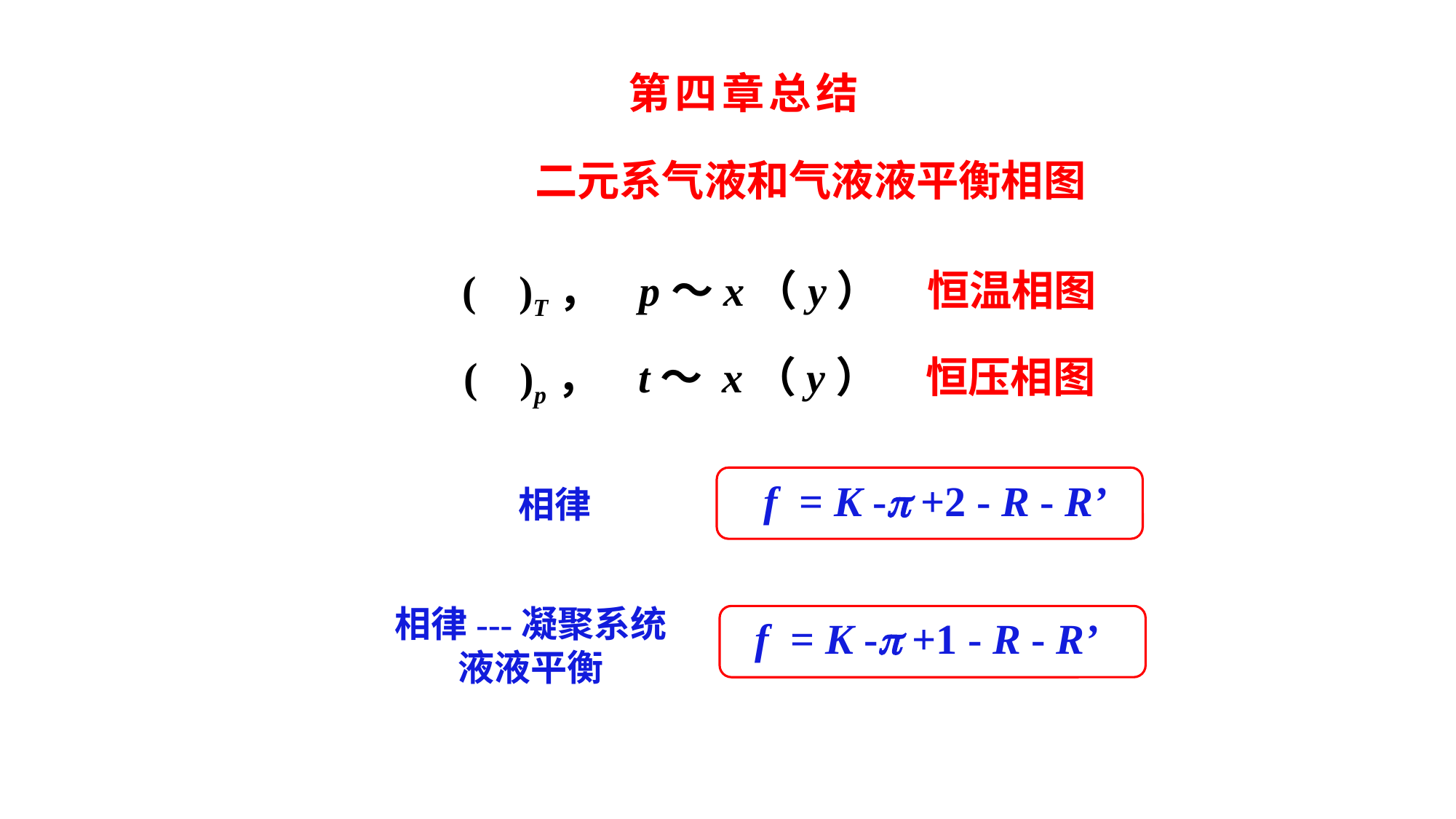

# 第四章总结
二元系气液和气液液平衡相图
(    )T，   p～x（y）     恒温相图
(    )p，   t～ x（y）     恒压相图

 f  = K -π +2 - R - R’
相律
相律---凝聚系统
液液平衡
 f  = K -π +1 - R - R’